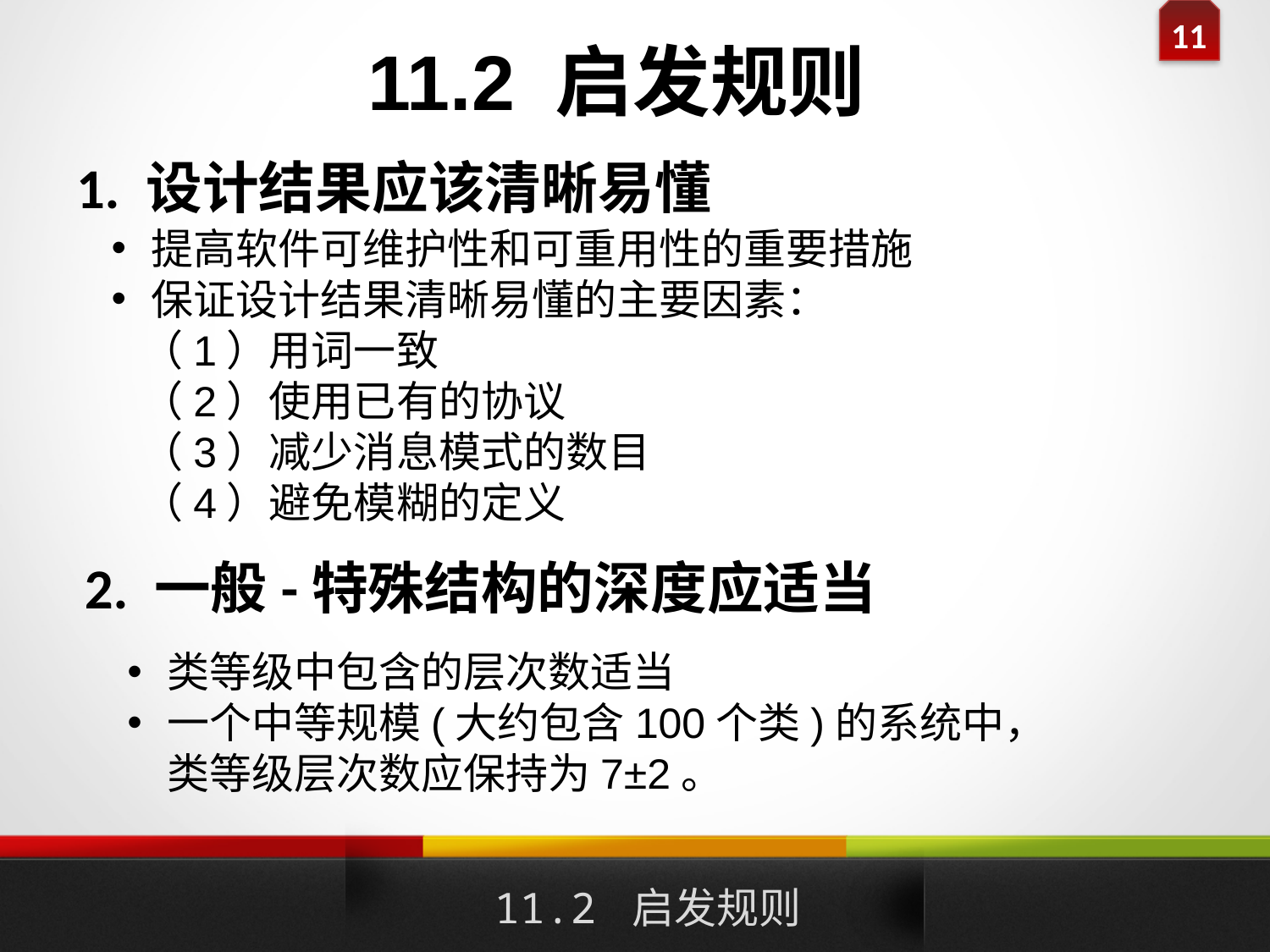

# 11.2 启发规则
1. 设计结果应该清晰易懂
提高软件可维护性和可重用性的重要措施
保证设计结果清晰易懂的主要因素：
  （1）用词一致
  （2）使用已有的协议
  （3）减少消息模式的数目
  （4）避免模糊的定义
2. 一般-特殊结构的深度应适当
类等级中包含的层次数适当
一个中等规模(大约包含100个类)的系统中，类等级层次数应保持为7±2。
11.2 启发规则